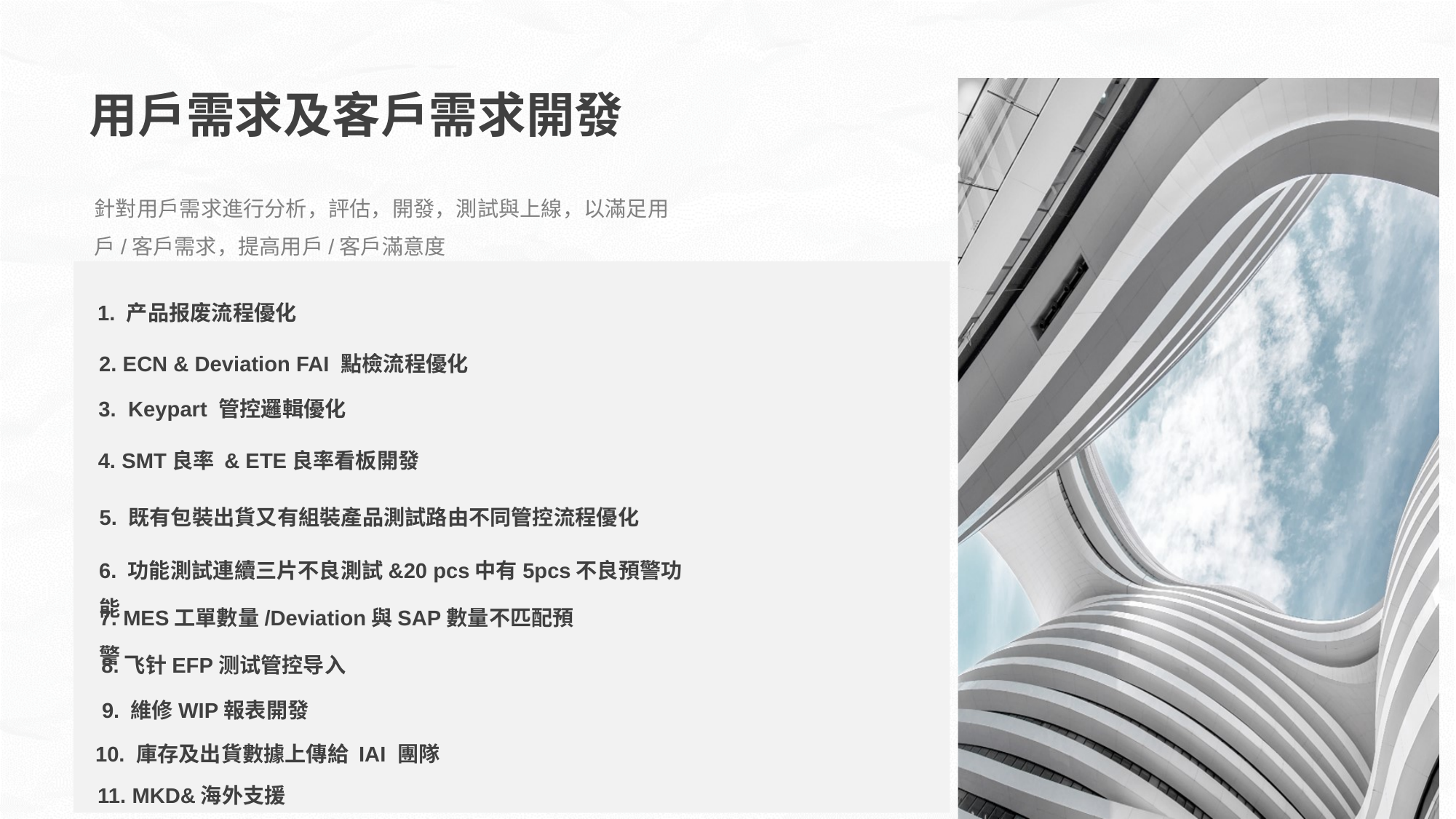

用戶需求及客戶需求開發
針對用戶需求進行分析，評估，開發，測試與上線，以滿足用戶/客戶需求，提高用戶/客戶滿意度

1. 产品报废流程優化
2. ECN & Deviation FAI 點檢流程優化
3.  Keypart 管控邏輯優化
4. SMT良率 & ETE良率看板開發
5. 既有包裝出貨又有組裝產品測試路由不同管控流程優化
6. 功能測試連續三片不良測試&20 pcs中有5pcs不良預警功能
7. MES工單數量/Deviation與SAP數量不匹配預警
 8.飞针EFP测试管控导入
 9. 維修WIP報表開發
10. 庫存及出貨數據上傳給 IAI 團隊
11. MKD&海外支援